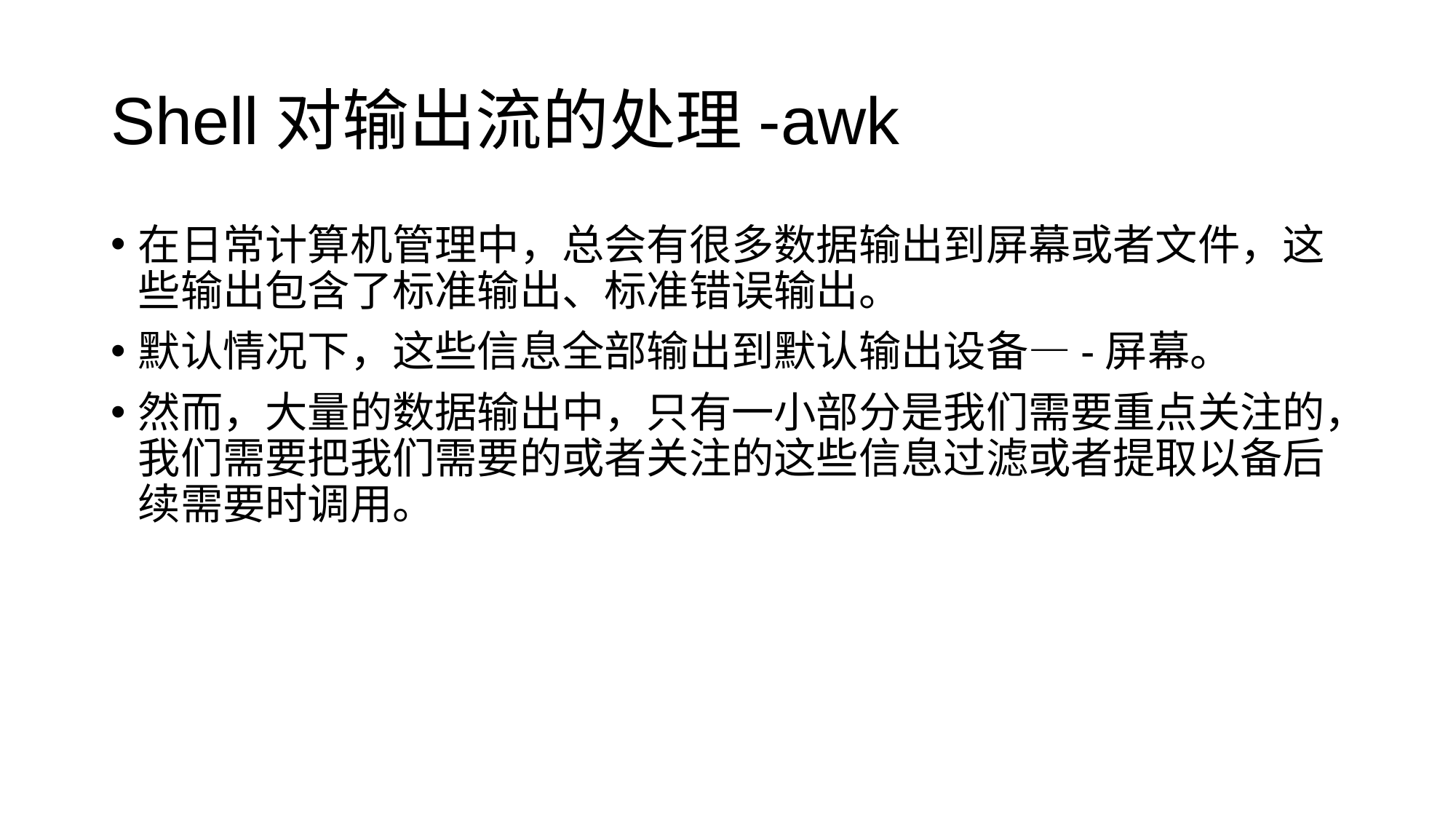

# Shell对输出流的处理-awk
在日常计算机管理中，总会有很多数据输出到屏幕或者文件，这些输出包含了标准输出、标准错误输出。
默认情况下，这些信息全部输出到默认输出设备—-屏幕。
然而，大量的数据输出中，只有一小部分是我们需要重点关注的，我们需要把我们需要的或者关注的这些信息过滤或者提取以备后续需要时调用。